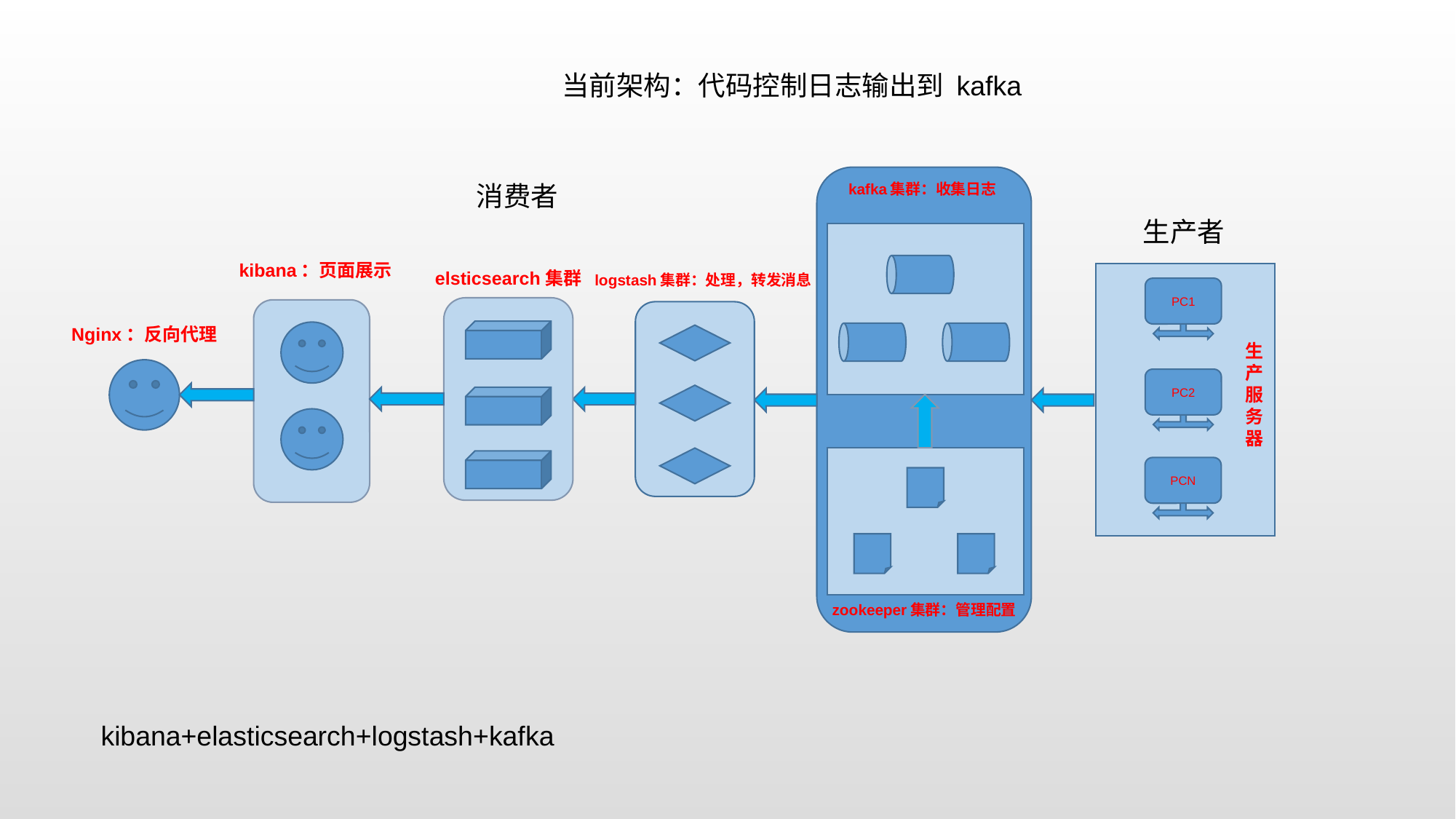

当前架构：代码控制日志输出到 kafka

消费者
kafka集群：收集日志
生产者

kibana：页面展示
elsticsearch集群

logstash集群：处理，转发消息
PC1

Nginx：反向代理

生
产
服务器

PC2

PCN

zookeeper集群：管理配置
kibana+elasticsearch+logstash+kafka